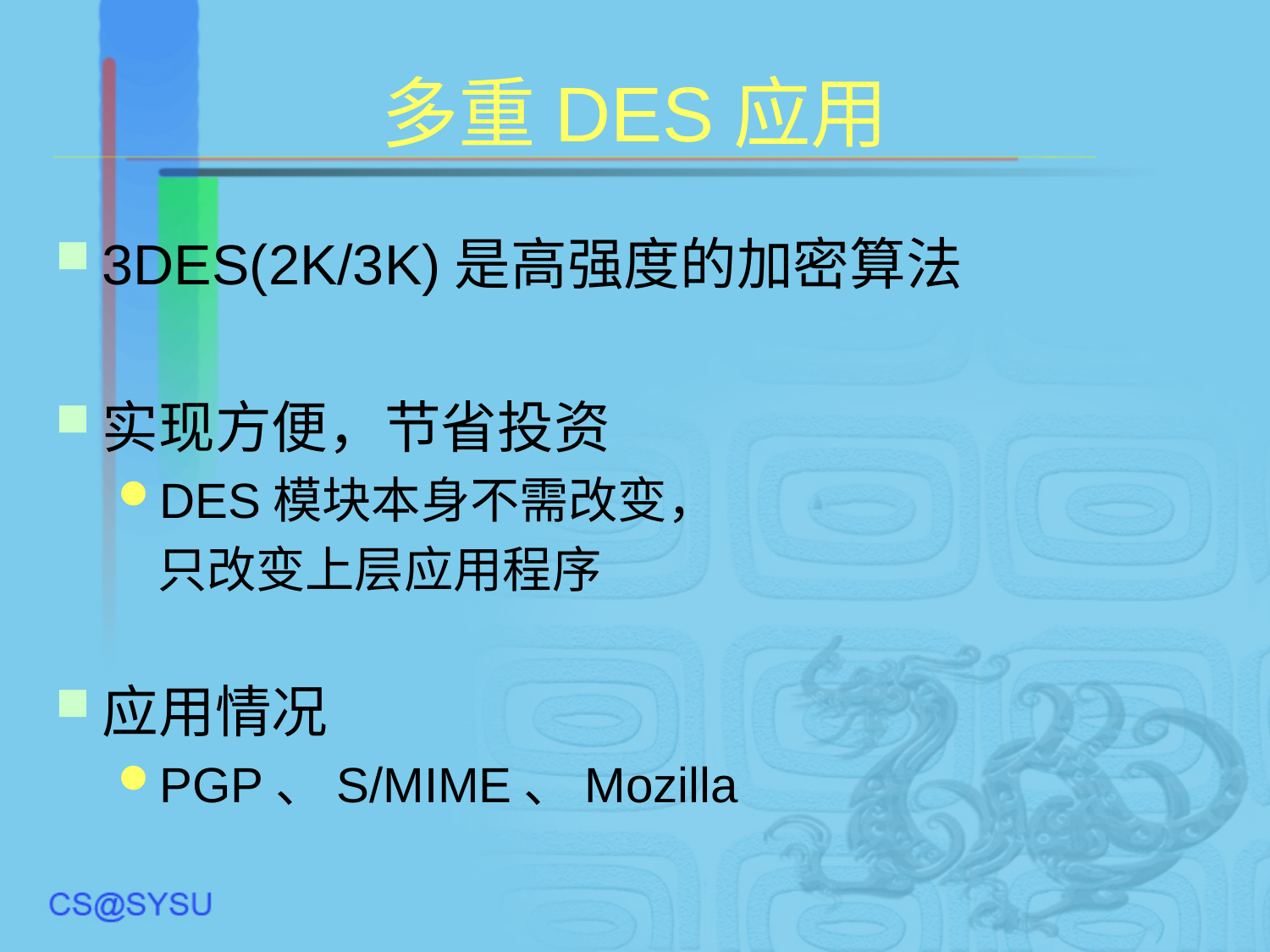

# 多重DES应用
3DES(2K/3K)是高强度的加密算法

实现方便，节省投资
DES模块本身不需改变，
	只改变上层应用程序

应用情况
PGP、S/MIME、Mozilla